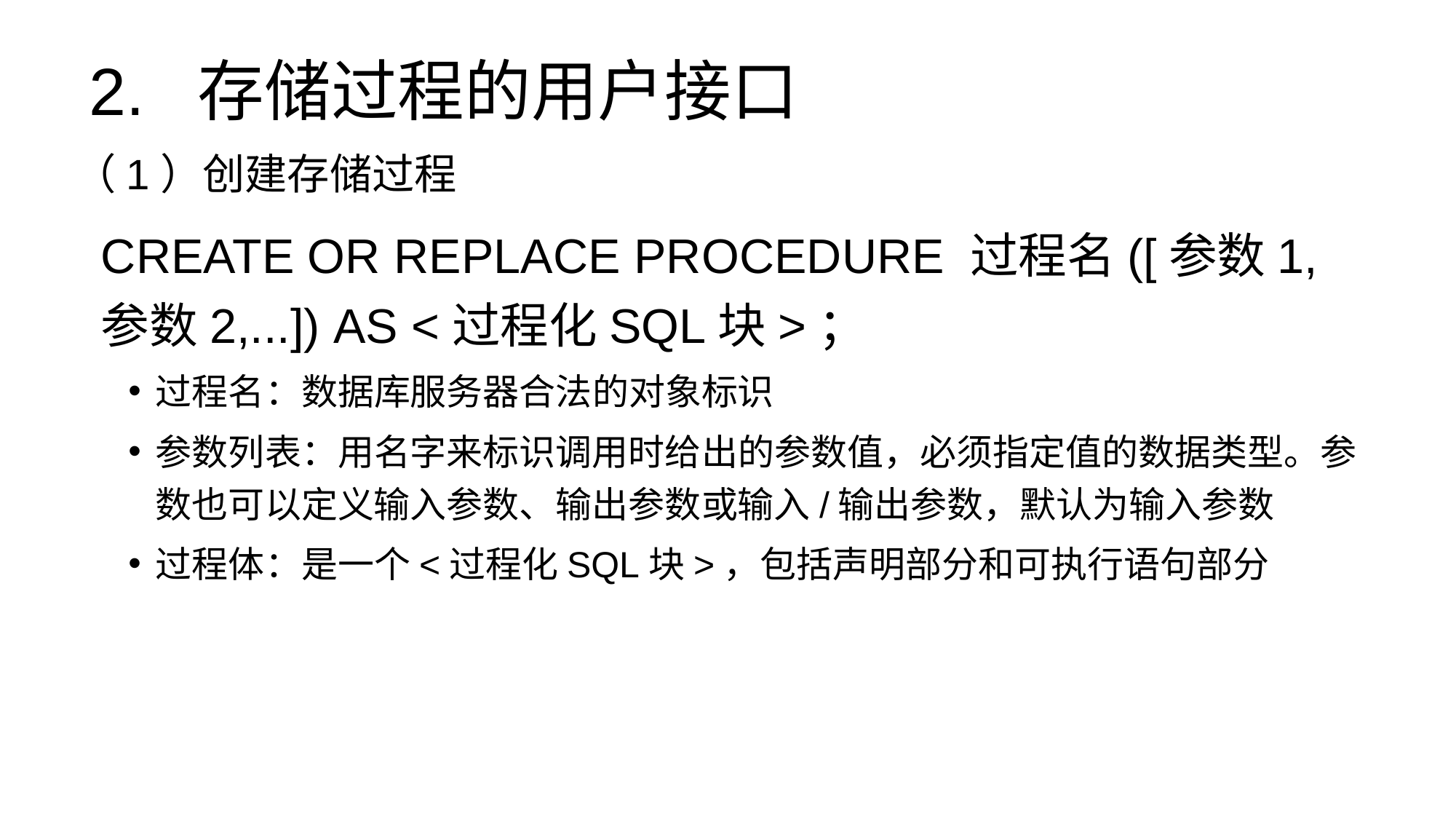

2.  存储过程的用户接口
（1）创建存储过程
	CREATE OR REPLACE PROCEDURE 过程名([参数1,参数2,...]) AS <过程化SQL块>；
过程名：数据库服务器合法的对象标识
参数列表：用名字来标识调用时给出的参数值，必须指定值的数据类型。参数也可以定义输入参数、输出参数或输入/输出参数，默认为输入参数
过程体：是一个<过程化SQL块>，包括声明部分和可执行语句部分